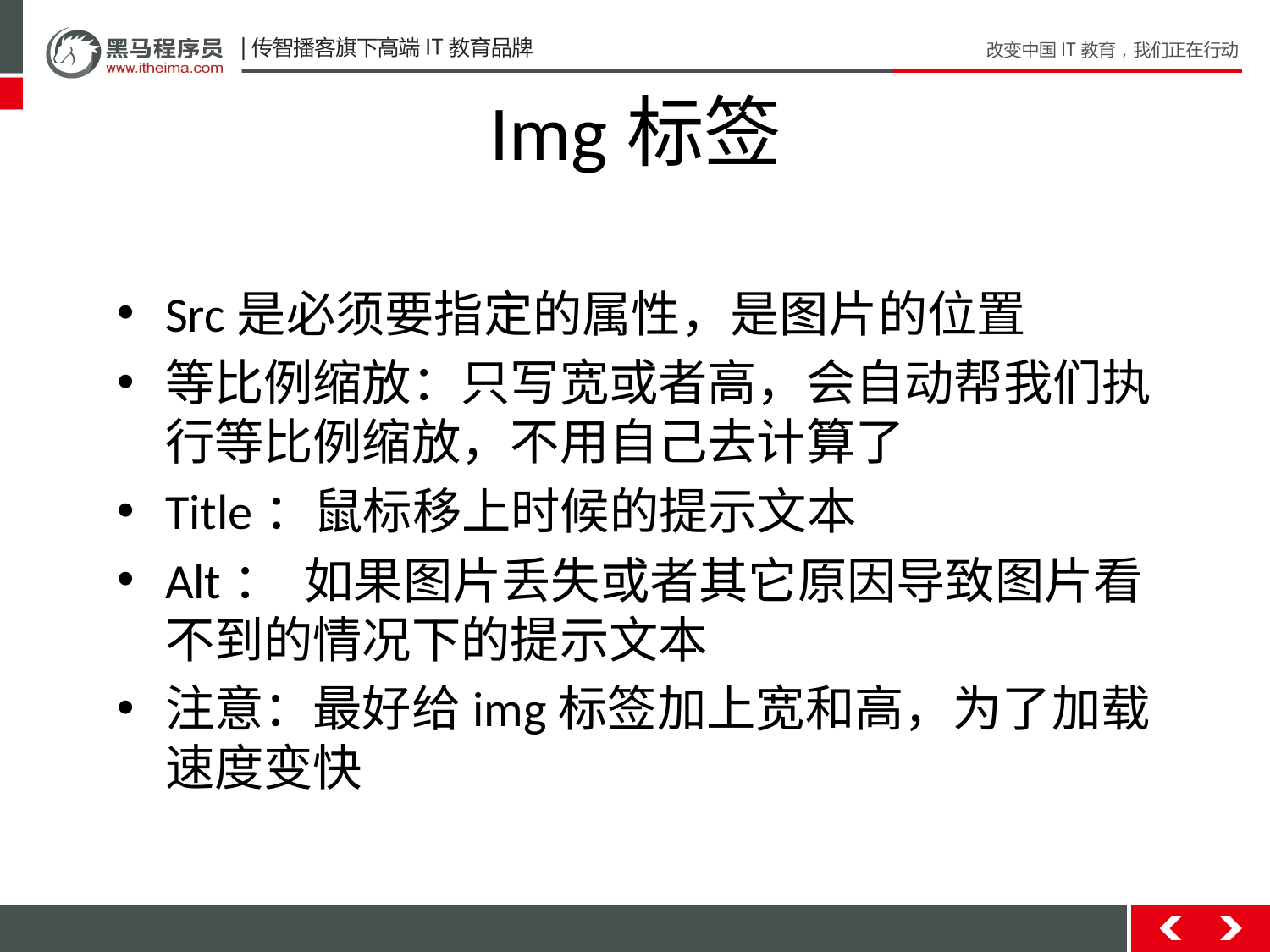

Img标签
Src是必须要指定的属性，是图片的位置
等比例缩放：只写宽或者高，会自动帮我们执行等比例缩放，不用自己去计算了
Title：鼠标移上时候的提示文本
Alt：  如果图片丢失或者其它原因导致图片看不到的情况下的提示文本
注意：最好给img标签加上宽和高，为了加载速度变快